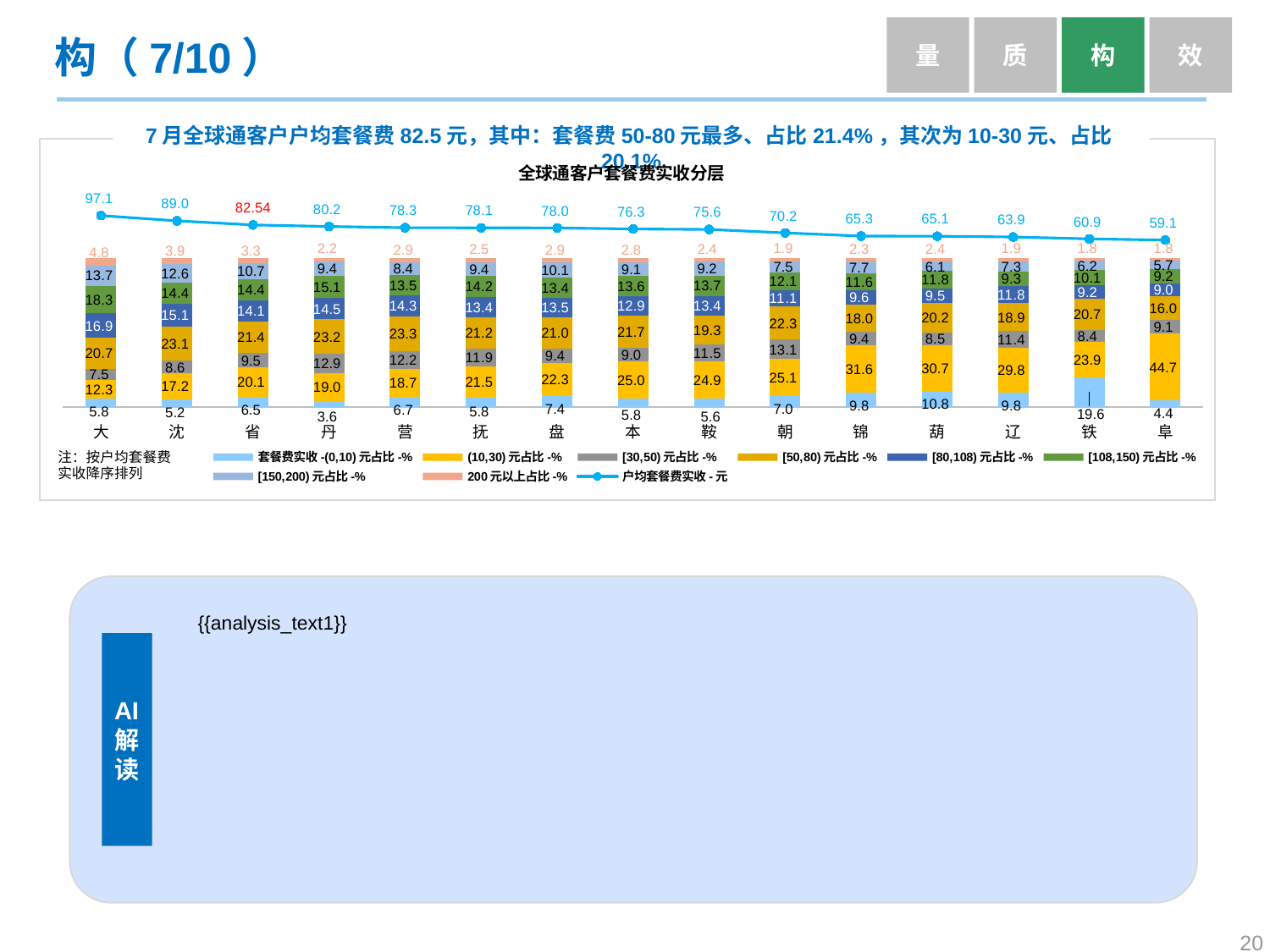

量
质
构
效
构（7/10）
7月全球通客户户均套餐费82.5元，其中：套餐费50-80元最多、占比21.4%，其次为10-30元、占比20.1%
|  |
| --- |

### Chart: 全球通客户套餐费实收分层

| Category | 套餐费实收-(0,10)元占比-% | (10,30)元占比-% | [30,50)元占比-% | [50,80)元占比-% | [80,108)元占比-% | [108,150)元占比-% | [150,200)元占比-% | 200元以上占比-% | 户均套餐费实收-元 |
|---|---|---|---|---|---|---|---|---|---|
| 大 | 5.78432683848532 | 12.2548419365109 | 7.5427961064821 | 20.7354129657085 | 16.8672326974122 | 18.3062971077424 | 13.7467480233822 | 4.76234432427646 | 97.1 |
| 沈 | 5.19025254069096 | 17.1851448069617 | 8.61011517999792 | 23.1306402285229 | 15.0663839744854 | 14.3883895429994 | 12.5629620037013 | 3.86611172264042 | 88.97 |
| 省 | 6.49774600051946 | 20.1062985429408 | 9.50653599025625 | 21.4134965941911 | 14.0688067941603 | 14.4010751074926 | 10.6870712860549 | 3.31896968438458 | 82.54 |
| 丹 | 3.63339543280773 | 19.0427718132406 | 12.9437071465612 | 23.2139358902952 | 14.5024679739566 | 15.067509170876 | 9.4113353947798 | 2.18487717748286 | 80.19 |
| 营 | 6.70718423919049 | 18.6518698596619 | 12.2496724391052 | 23.3131797875195 | 14.2822864539757 | 13.5071905536174 | 8.43039133660631 | 2.85822533032346 | 78.25 |
| 抚 | 5.84917413357611 | 21.5300262168952 | 11.8948038524461 | 21.1768168719069 | 13.4459131077631 | 14.2036703653252 | 9.41138620977623 | 2.48820924231119 | 78.09 |
| 盘 | 7.3698294831227 | 22.3491886338992 | 9.35781910879725 | 21.011813794809 | 13.4714040216364 | 13.4447706677996 | 10.0769196623905 | 2.91825462754523 | 77.95 |
| 本 | 5.80437147351369 | 25.0385419030701 | 9.0270223738682 | 21.6758097712528 | 12.8686914534797 | 13.6058787162612 | 9.14675661081677 | 2.83292769773757 | 76.29 |
| 鞍 | 5.59464778695048 | 24.9085041976509 | 11.5273055443626 | 19.2622391245708 | 13.3782015205453 | 13.7478478921831 | 9.22284347973772 | 2.35841045399901 | 75.58 |
| 朝 | 7.02520588969304 | 25.0661342650362 | 13.0571499875218 | 22.3458946843025 | 11.0531569752932 | 12.0519091589718 | 7.52433241826803 | 1.8762166209134 | 70.21 |
| 锦 | 9.78719592307999 | 31.5757256041725 | 9.42091014054226 | 18.0490305370864 | 9.58862523390532 | 11.6151411394673 | 7.66263885018115 | 2.30073257156508 | 65.28 |
| 葫 | 10.7788932703676 | 30.7087744237065 | 8.5242921481927 | 20.1588267053027 | 9.51320024876472 | 11.8190578377972 | 6.10703717118976 | 2.3899181946789 | 65.07 |
| 辽 | 9.79172693086491 | 29.7587755153375 | 11.351259574147 | 18.864685389443 | 11.7681830187018 | 9.29556916653042 | 7.31282464061576 | 1.85697576435965 | 63.88 |
| 铁 | 19.5980465286476 | 23.8695058618215 | 8.44721545888281 | 20.7331147171829 | 9.22972991991893 | 10.1107623886395 | 6.16933838120839 | 1.84228674369837 | 60.89 |
| 阜 | 4.41214788222692 | 44.7113575171535 | 9.12683477606323 | 16.0143018441852 | 8.95891838684462 | 9.24553429257983 | 5.73810833502215 | 1.79279696592455 | 59.06 |
注：按户均套餐费实收降序排列

{{analysis_text1}}
AI解
读